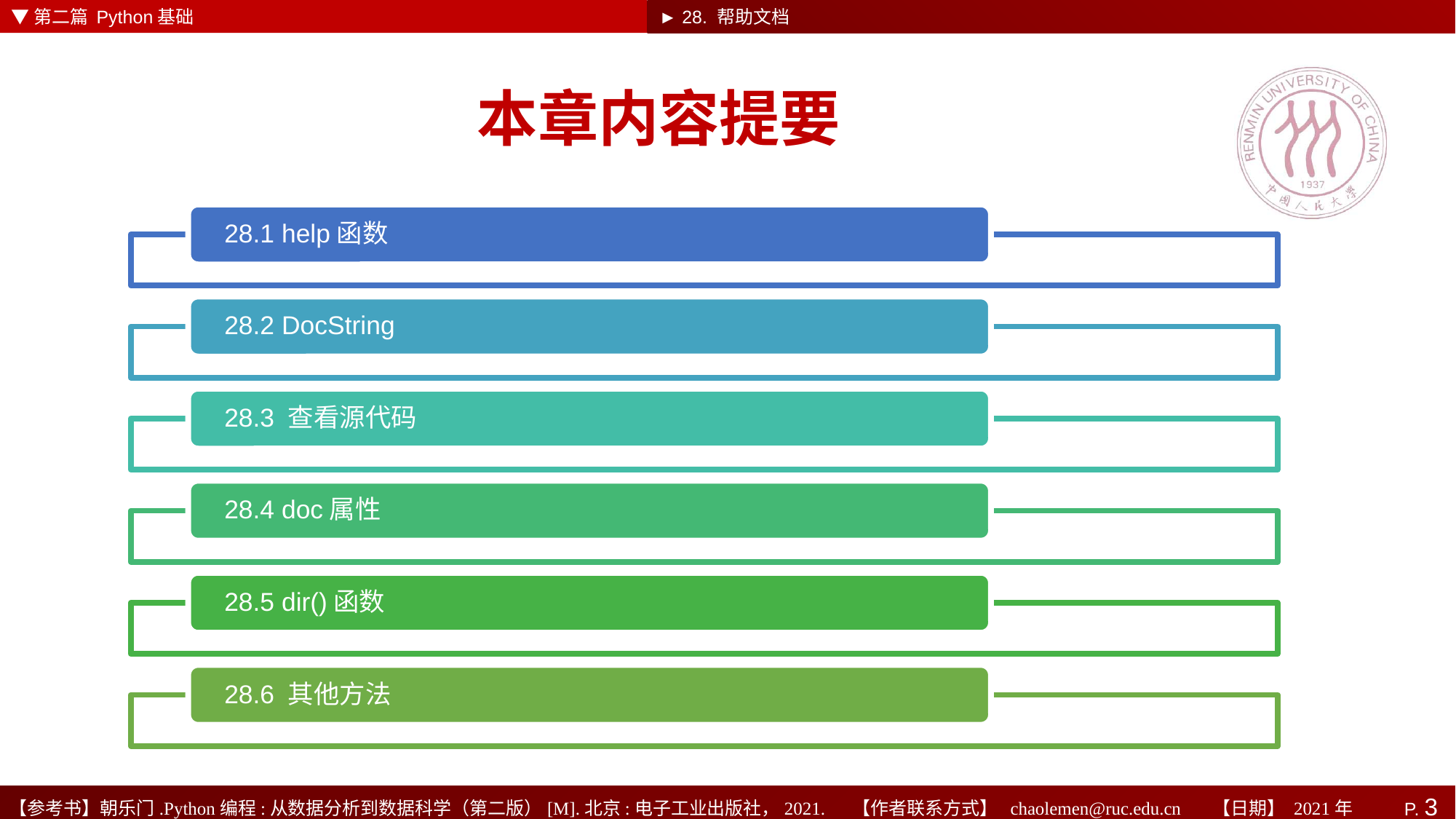

▼第二篇 Python基础
► 28. 帮助文档
# 本章内容提要
28.1 help函数
28.2 DocString
28.3 查看源代码
28.4 doc属性
28.5 dir()函数
28.6 其他方法